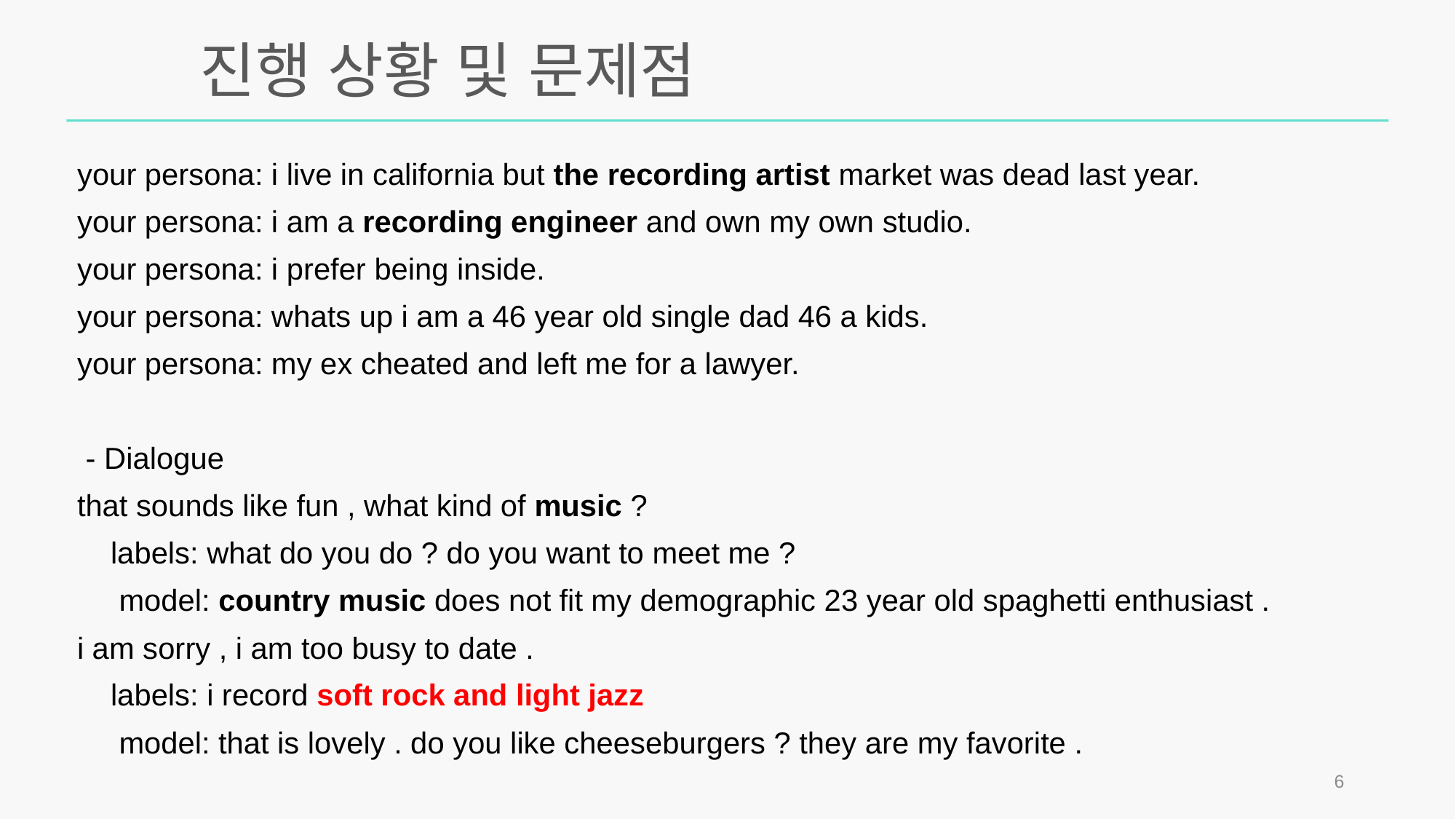

진행 상황 및 문제점

your persona: i live in california but the recording artist market was dead last year.
your persona: i am a recording engineer and own my own studio.
your persona: i prefer being inside.
your persona: whats up i am a 46 year old single dad 46 a kids.
your persona: my ex cheated and left me for a lawyer.

 - Dialogue
that sounds like fun , what kind of music ?
    labels: what do you do ? do you want to meet me ?
     model: country music does not fit my demographic 23 year old spaghetti enthusiast .
i am sorry , i am too busy to date .
    labels: i record soft rock and light jazz
     model: that is lovely . do you like cheeseburgers ? they are my favorite .
6